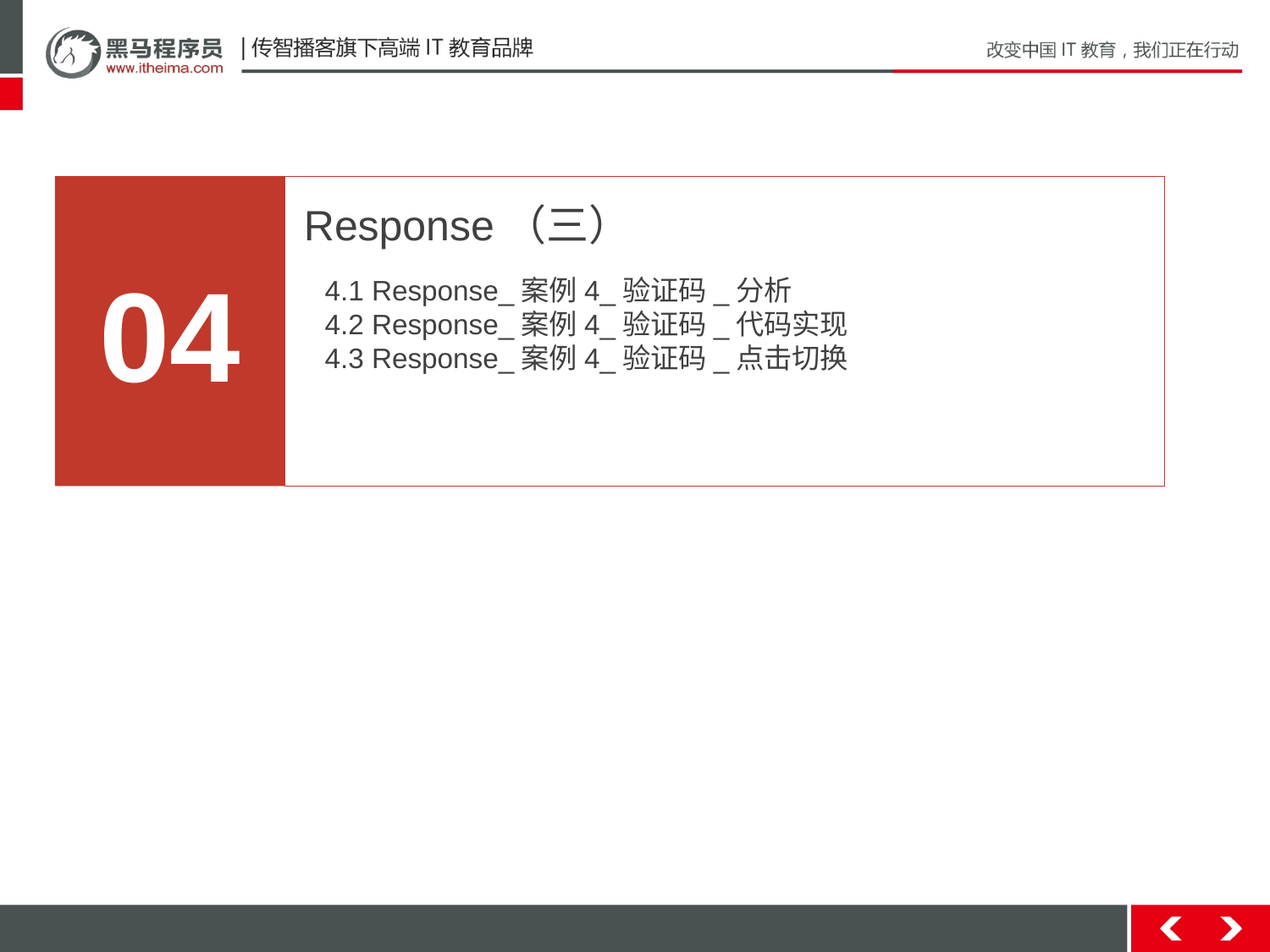

04

Response（三）
4.1 Response_案例4_验证码_分析
4.2 Response_案例4_验证码_代码实现
4.3 Response_案例4_验证码_点击切换